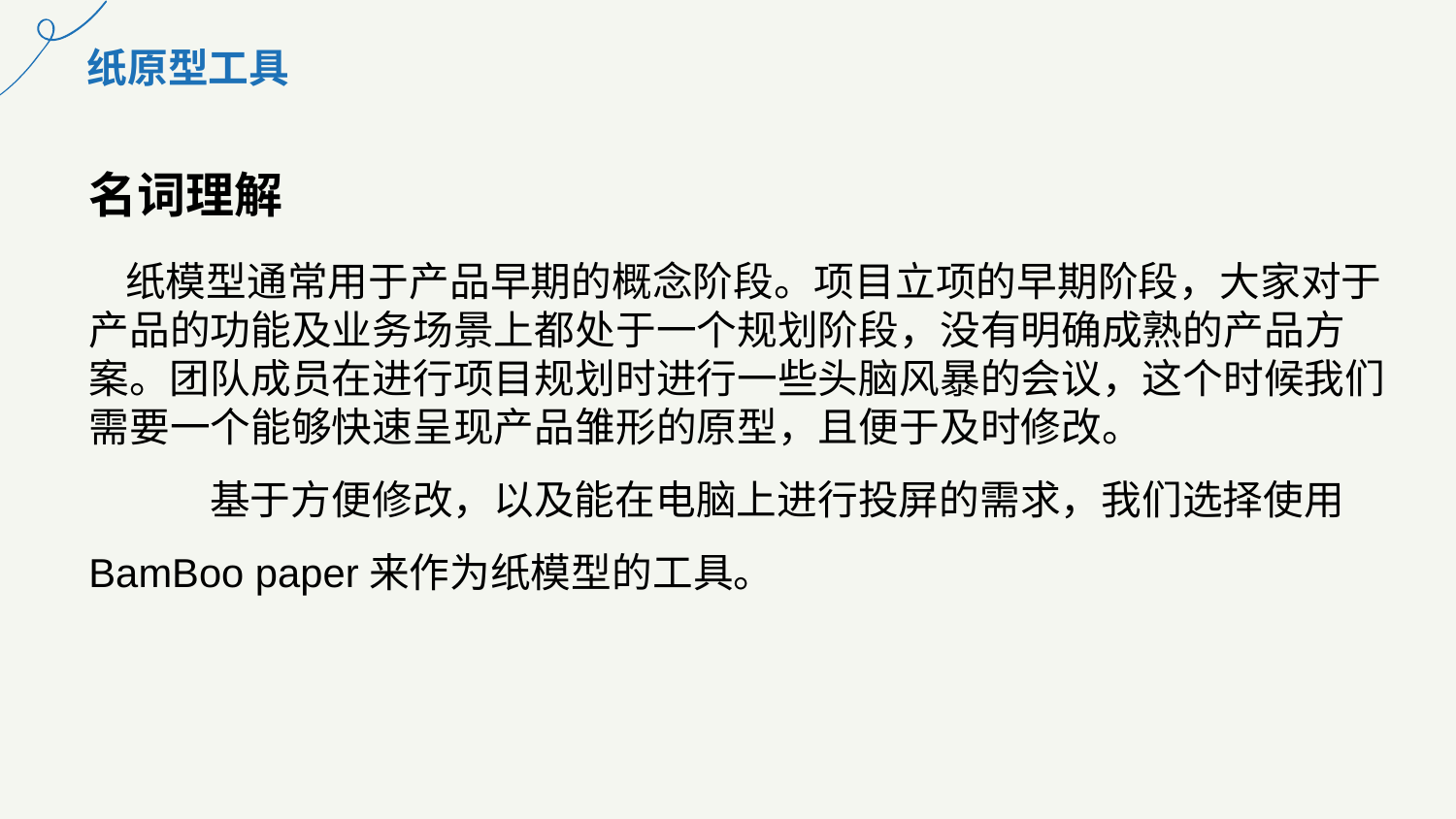

纸原型工具
名词理解
   纸模型通常用于产品早期的概念阶段。项目立项的早期阶段，大家对于产品的功能及业务场景上都处于一个规划阶段，没有明确成熟的产品方案。团队成员在进行项目规划时进行一些头脑风暴的会议，这个时候我们需要一个能够快速呈现产品雏形的原型，且便于及时修改。       基于方便修改，以及能在电脑上进行投屏的需求，我们选择使用BamBoo paper来作为纸模型的工具。